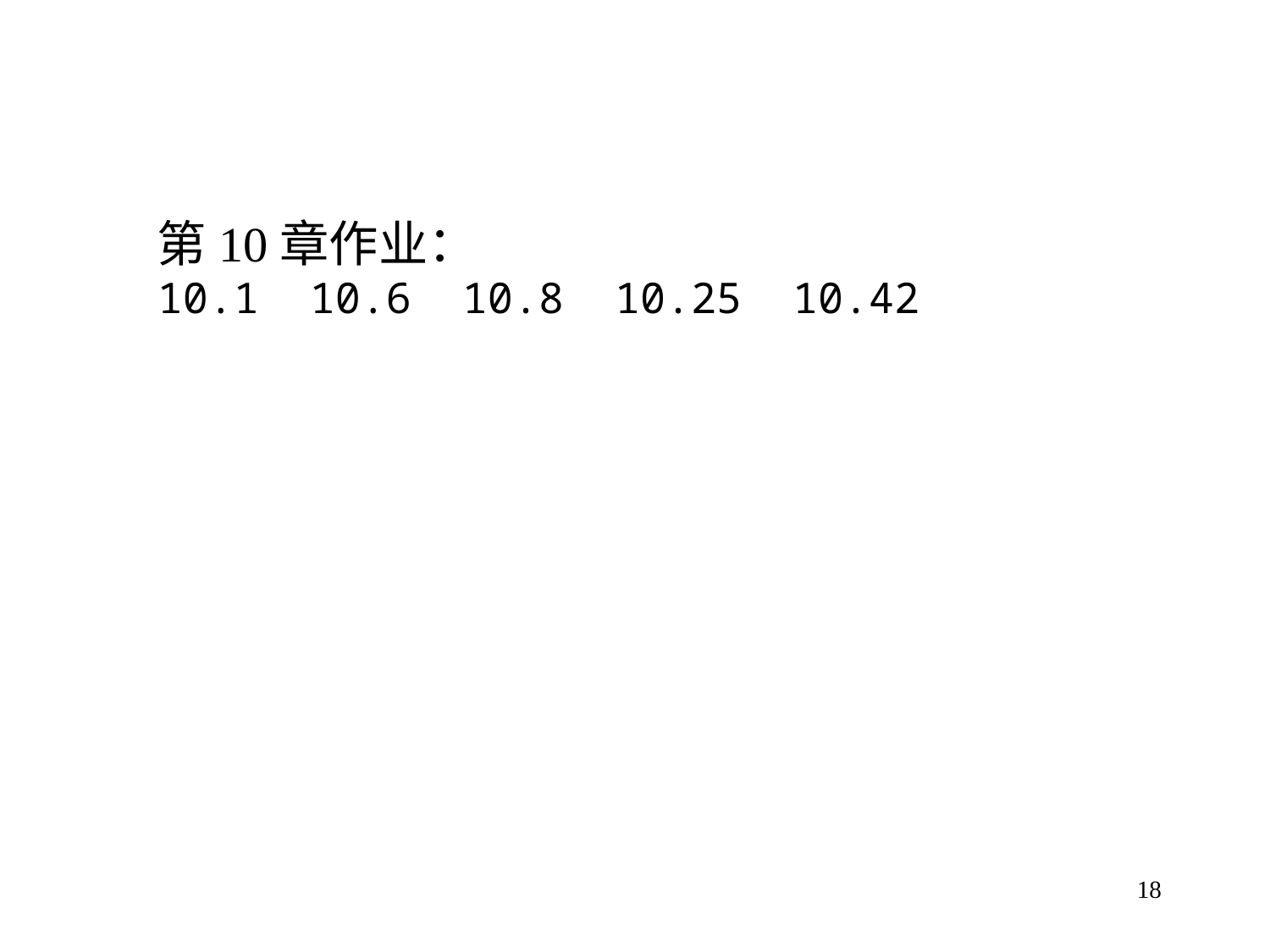

第10章作业：
10.1  10.6  10.8  10.25  10.42
18